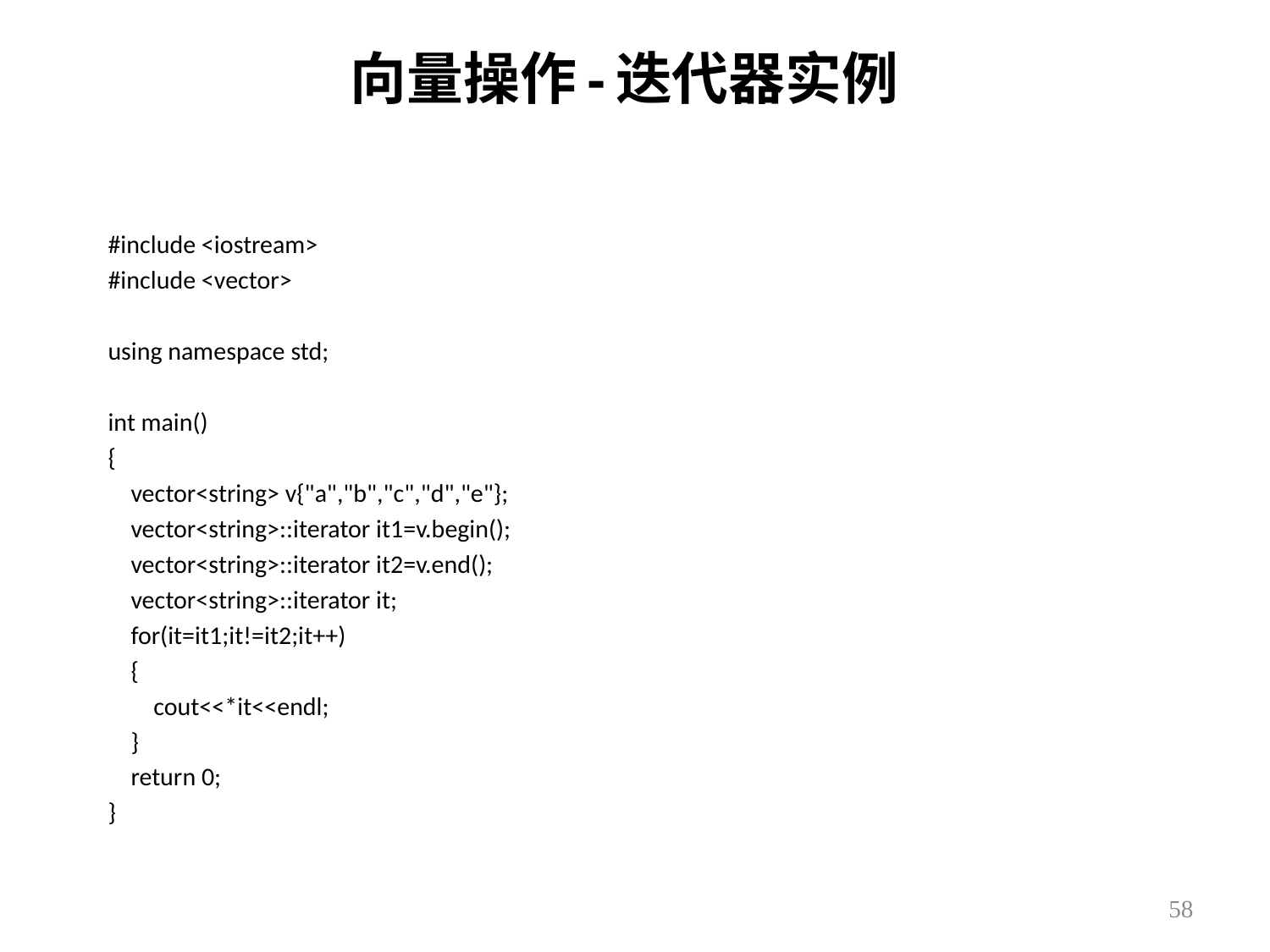

# 向量操作-迭代器实例
#include <iostream>
#include <vector>

using namespace std;

int main()
{
    vector<string> v{"a","b","c","d","e"};
    vector<string>::iterator it1=v.begin();
    vector<string>::iterator it2=v.end();
    vector<string>::iterator it;
    for(it=it1;it!=it2;it++)
    {
        cout<<*it<<endl;
    }
    return 0;
}

58